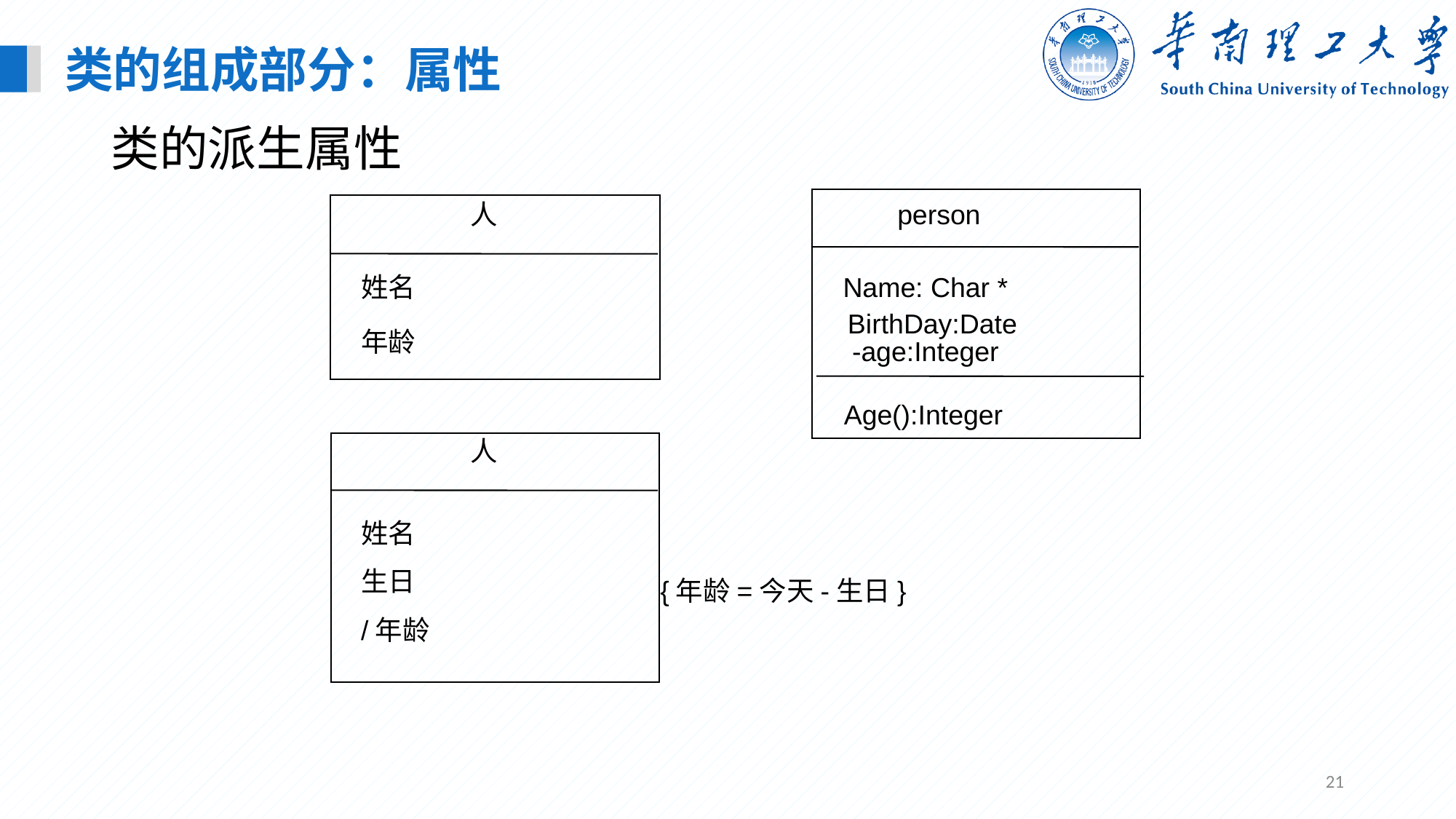

类的组成部分：属性
# 类的派生属性

人
person

姓名
Name: Char *
BirthDay:Date
年龄
-age:Integer

Age():Integer

人

姓名
生日
{年龄=今天-生日}
/年龄
21